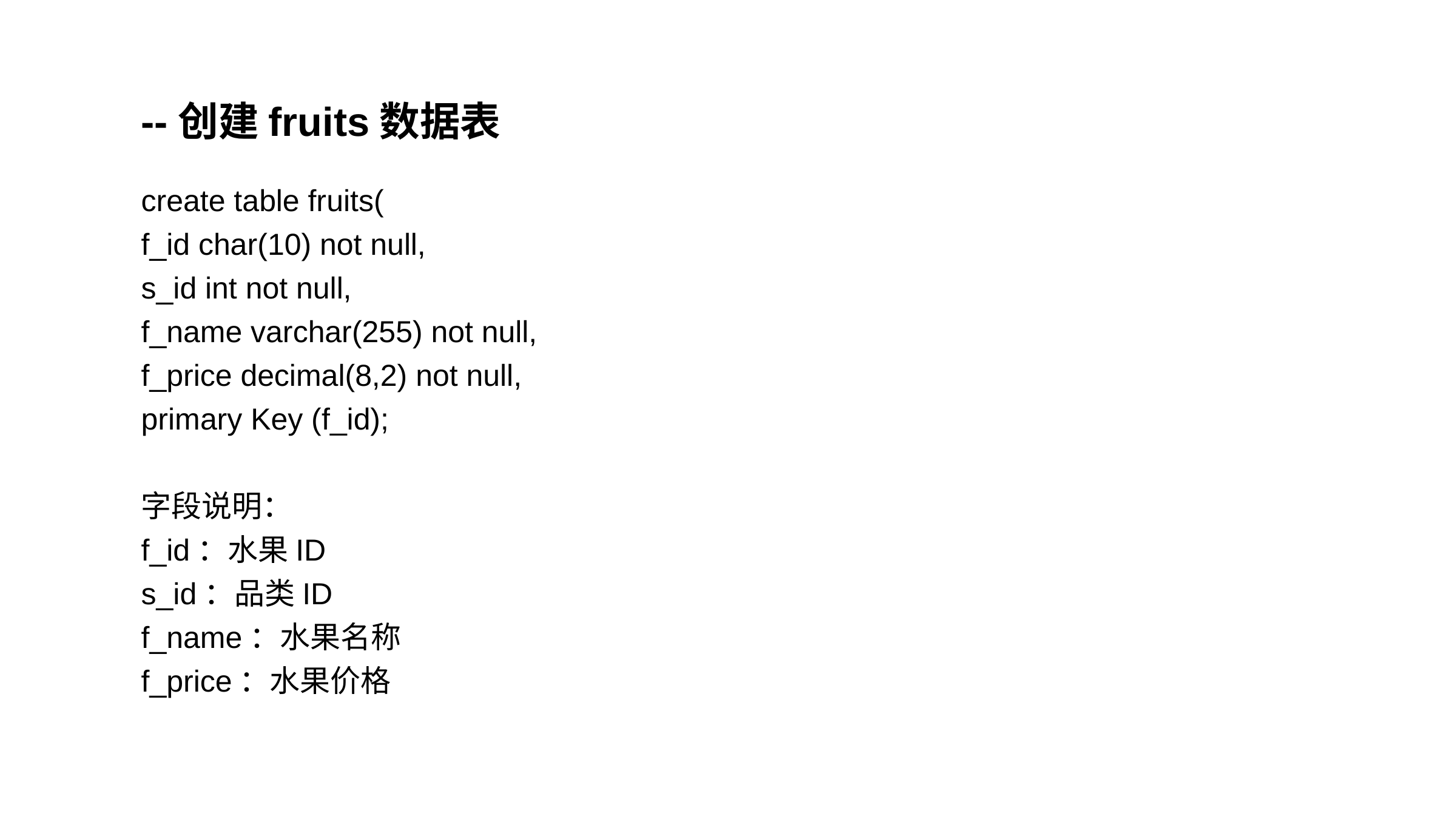

#
--创建fruits数据表
create table fruits(
f_id char(10) not null,
s_id int not null,
f_name varchar(255) not null,
f_price decimal(8,2) not null,
primary Key (f_id);

字段说明：
f_id：水果ID
s_id：品类ID
f_name：水果名称
f_price：水果价格